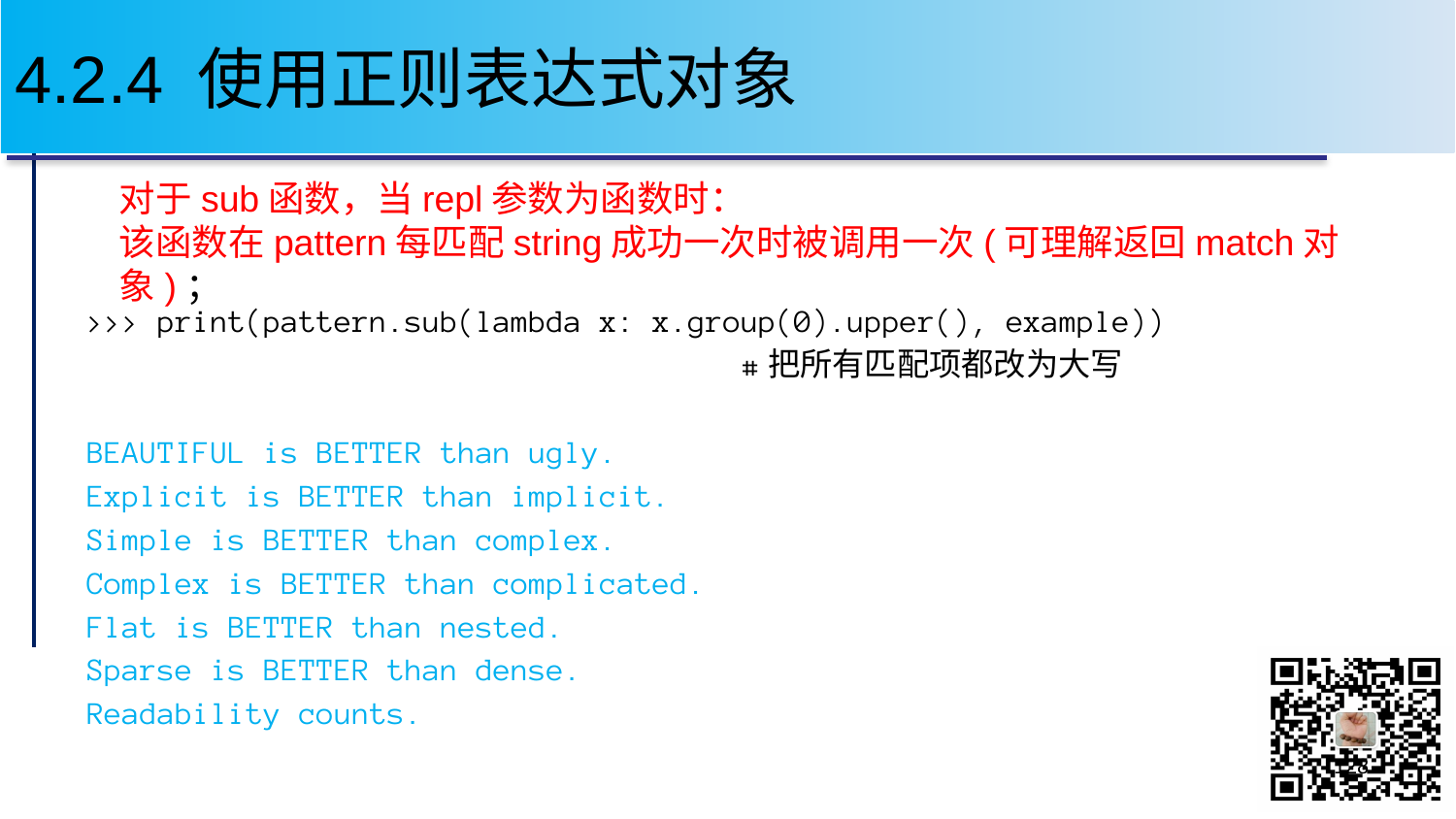

# 4.2.4 使用正则表达式对象
对于sub函数，当repl参数为函数时：
该函数在pattern每匹配string成功一次时被调用一次(可理解返回match对象)；
>>> print(pattern.sub(lambda x: x.group(0).upper(), example))
                                     #把所有匹配项都改为大写

BEAUTIFUL is BETTER than ugly.
Explicit is BETTER than implicit.
Simple is BETTER than complex.
Complex is BETTER than complicated.
Flat is BETTER than nested.
Sparse is BETTER than dense.
Readability counts.
128